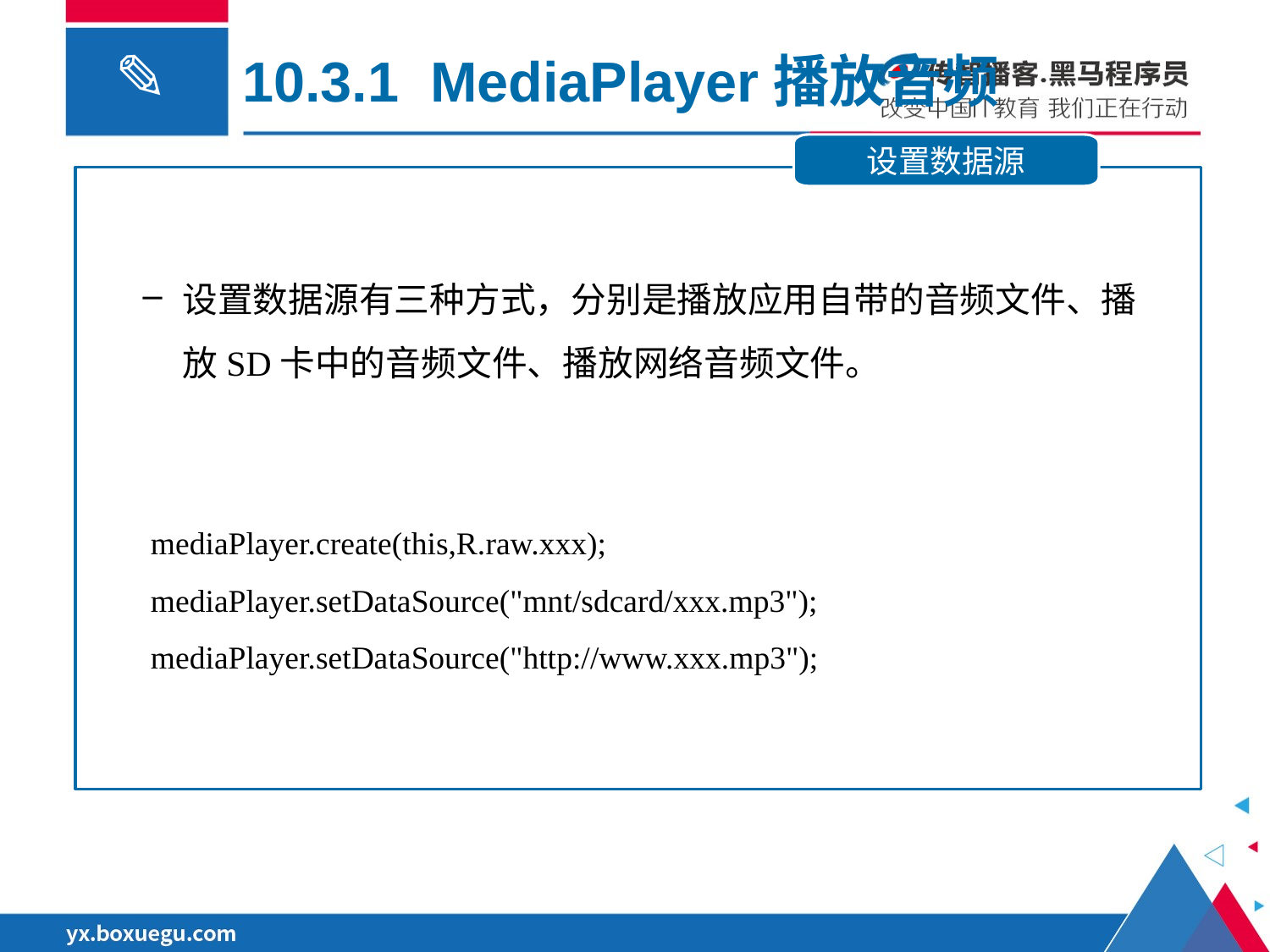

10.3.1  MediaPlayer播放音频

设置数据源

设置数据源有三种方式，分别是播放应用自带的音频文件、播放SD卡中的音频文件、播放网络音频文件。
    mediaPlayer.create(this,R.raw.xxx);
    mediaPlayer.setDataSource("mnt/sdcard/xxx.mp3");
    mediaPlayer.setDataSource("http://www.xxx.mp3");